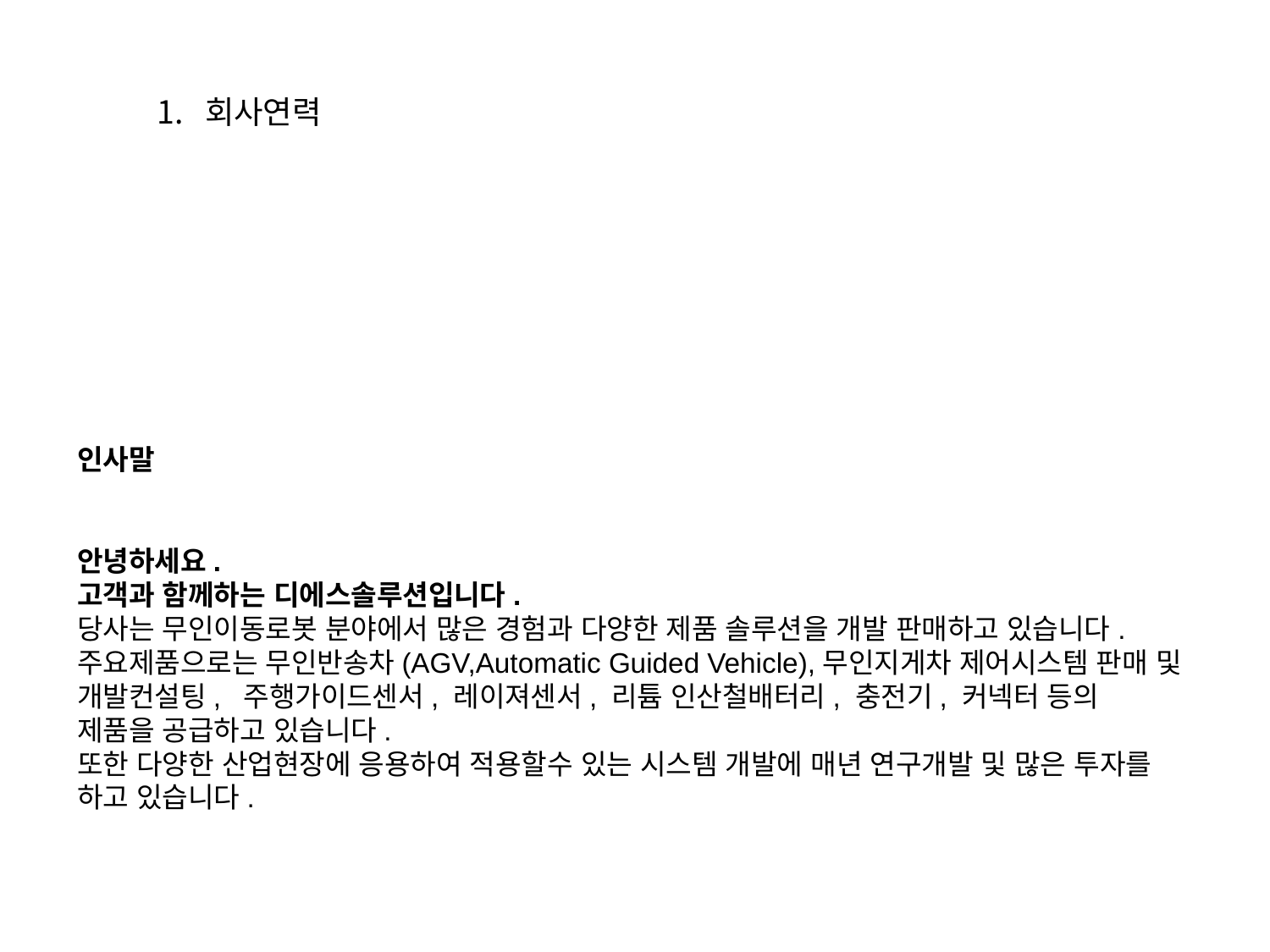

회사연력

인사말

안녕하세요.
고객과 함께하는 디에스솔루션입니다.
당사는 무인이동로봇 분야에서 많은 경험과 다양한 제품 솔루션을 개발 판매하고 있습니다.
주요제품으로는 무인반송차(AGV,Automatic Guided Vehicle),무인지게차 제어시스템 판매 및 개발컨설팅,  주행가이드센서, 레이져센서, 리튬 인산철배터리, 충전기, 커넥터 등의 제품을 공급하고 있습니다.
또한 다양한 산업현장에 응용하여 적용할수 있는 시스템 개발에 매년 연구개발 및 많은 투자를 하고 있습니다.